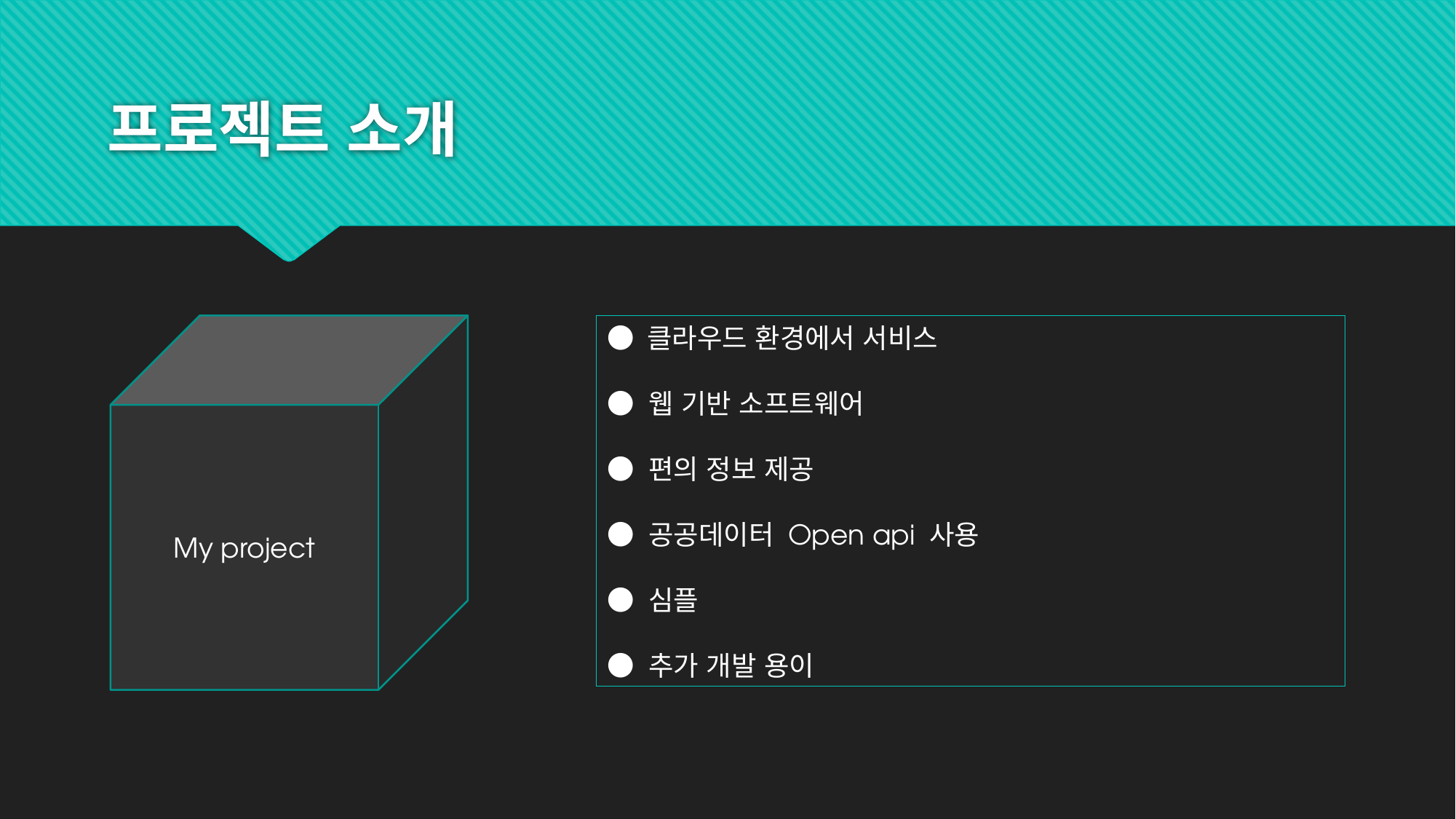

# 프로젝트 소개
My project
● 클라우드 환경에서 서비스

● 웹 기반 소프트웨어

● 편의 정보 제공

● 공공데이터 Open api 사용

● 심플

● 추가 개발 용이